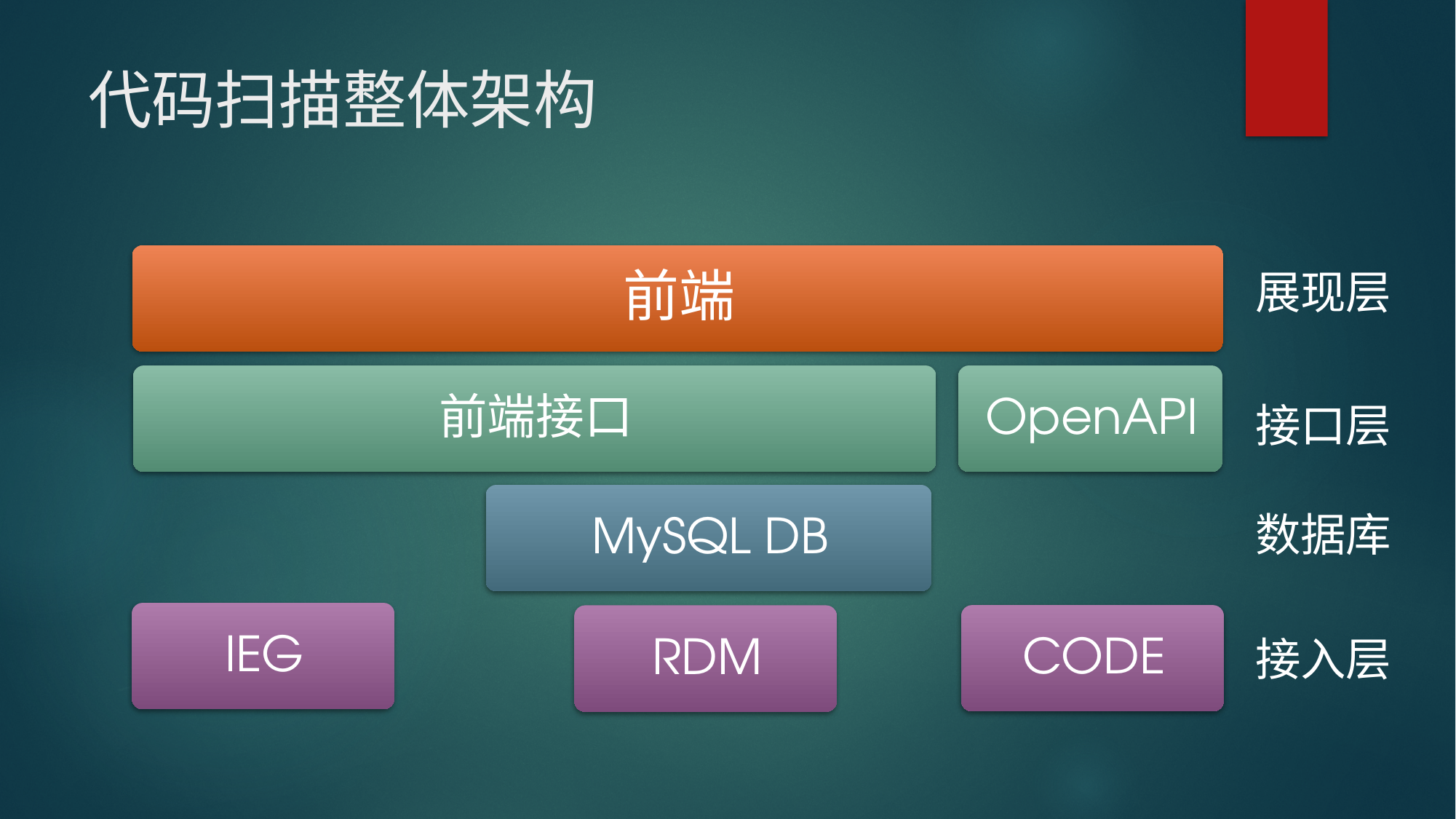

# 代码扫描整体架构
前端
前端接口
MySQL DB
IEG
RDM
CODE
OpenAPI
展现层
接口层
数据库
接入层